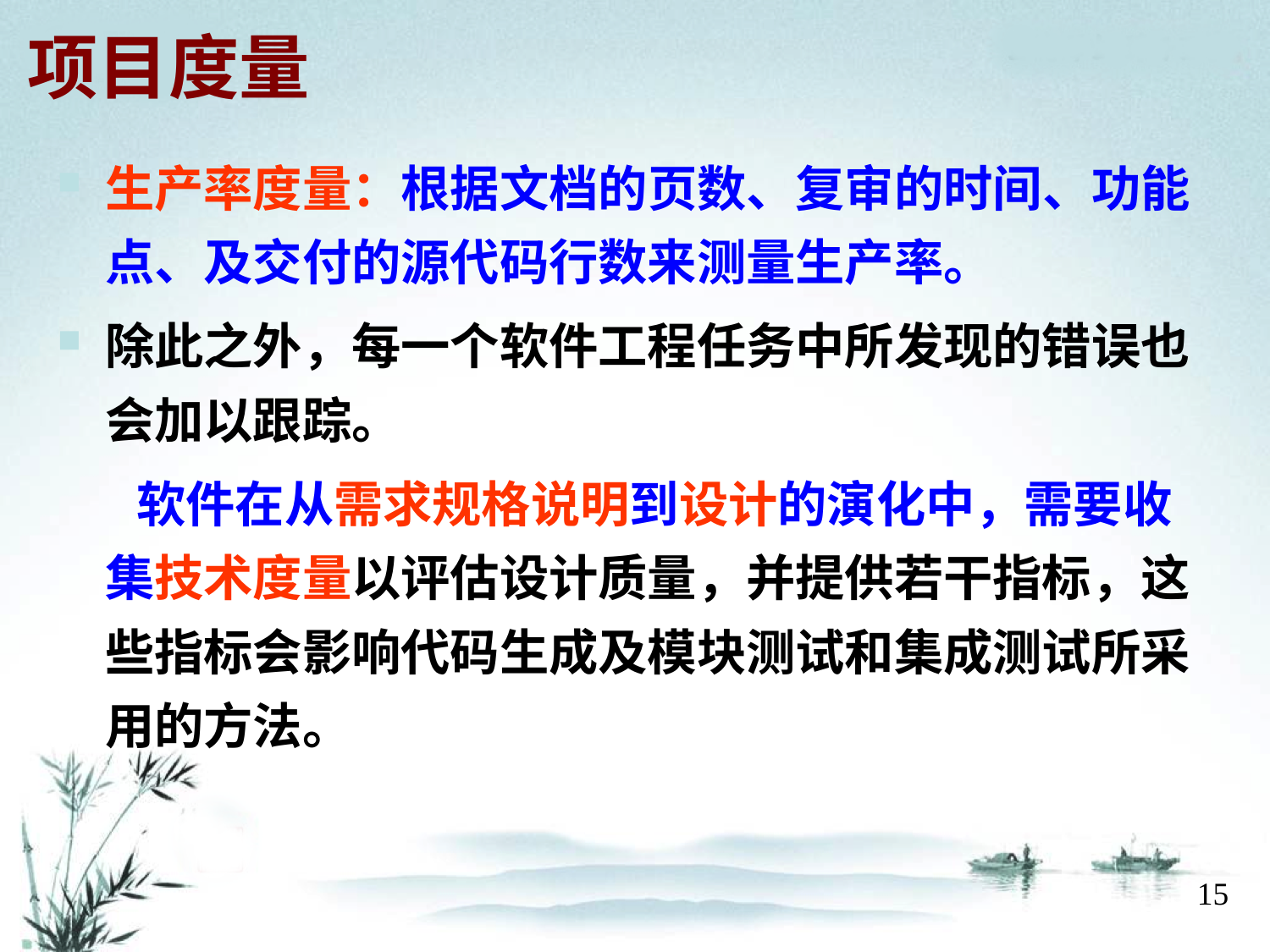

# 项目度量
生产率度量：根据文档的页数、复审的时间、功能点、及交付的源代码行数来测量生产率。
除此之外，每一个软件工程任务中所发现的错误也会加以跟踪。
      软件在从需求规格说明到设计的演化中，需要收集技术度量以评估设计质量，并提供若干指标，这些指标会影响代码生成及模块测试和集成测试所采用的方法。

15